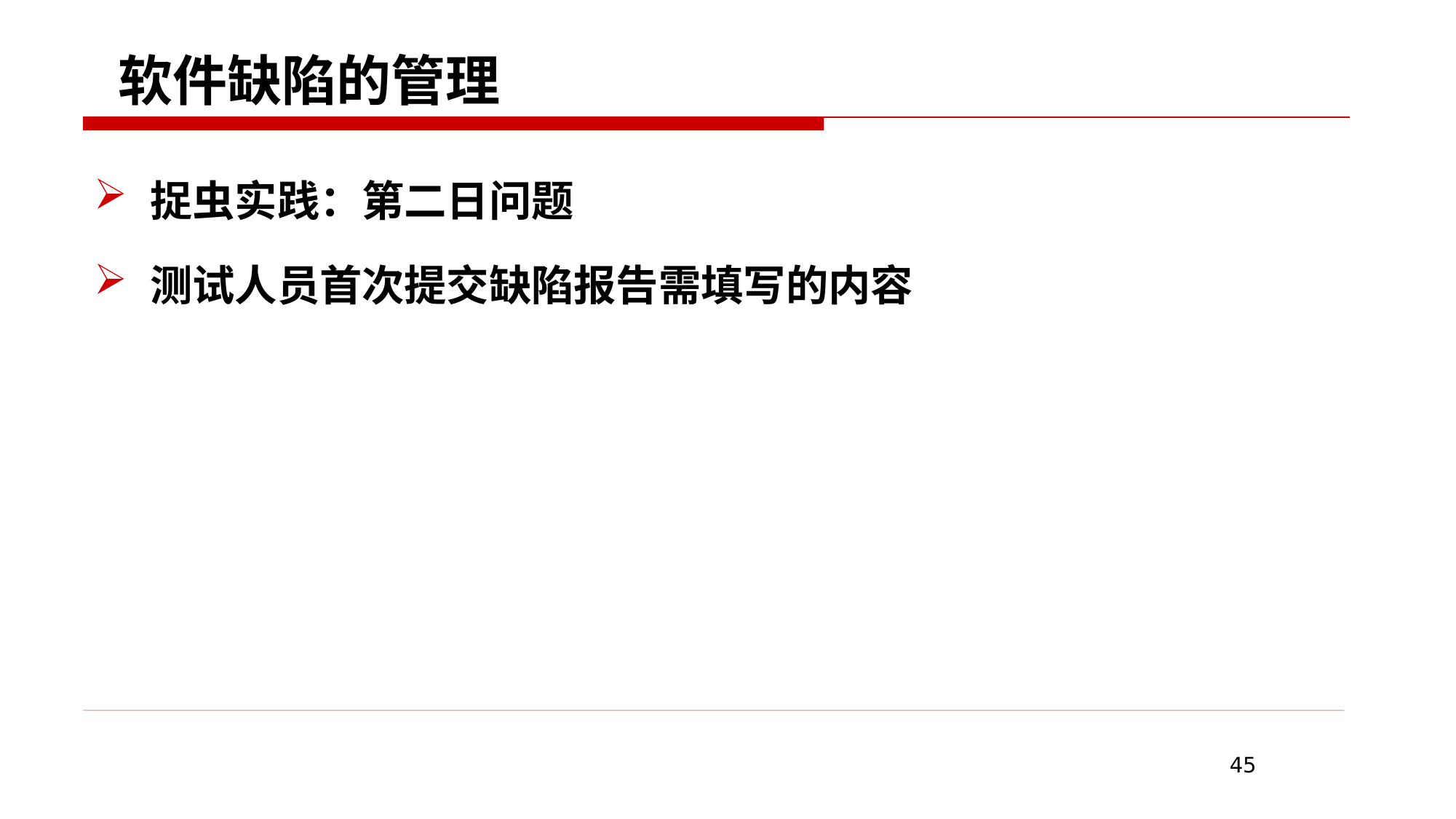

# 软件缺陷的管理
捉虫实践：第二日问题
测试人员首次提交缺陷报告需填写的内容
45